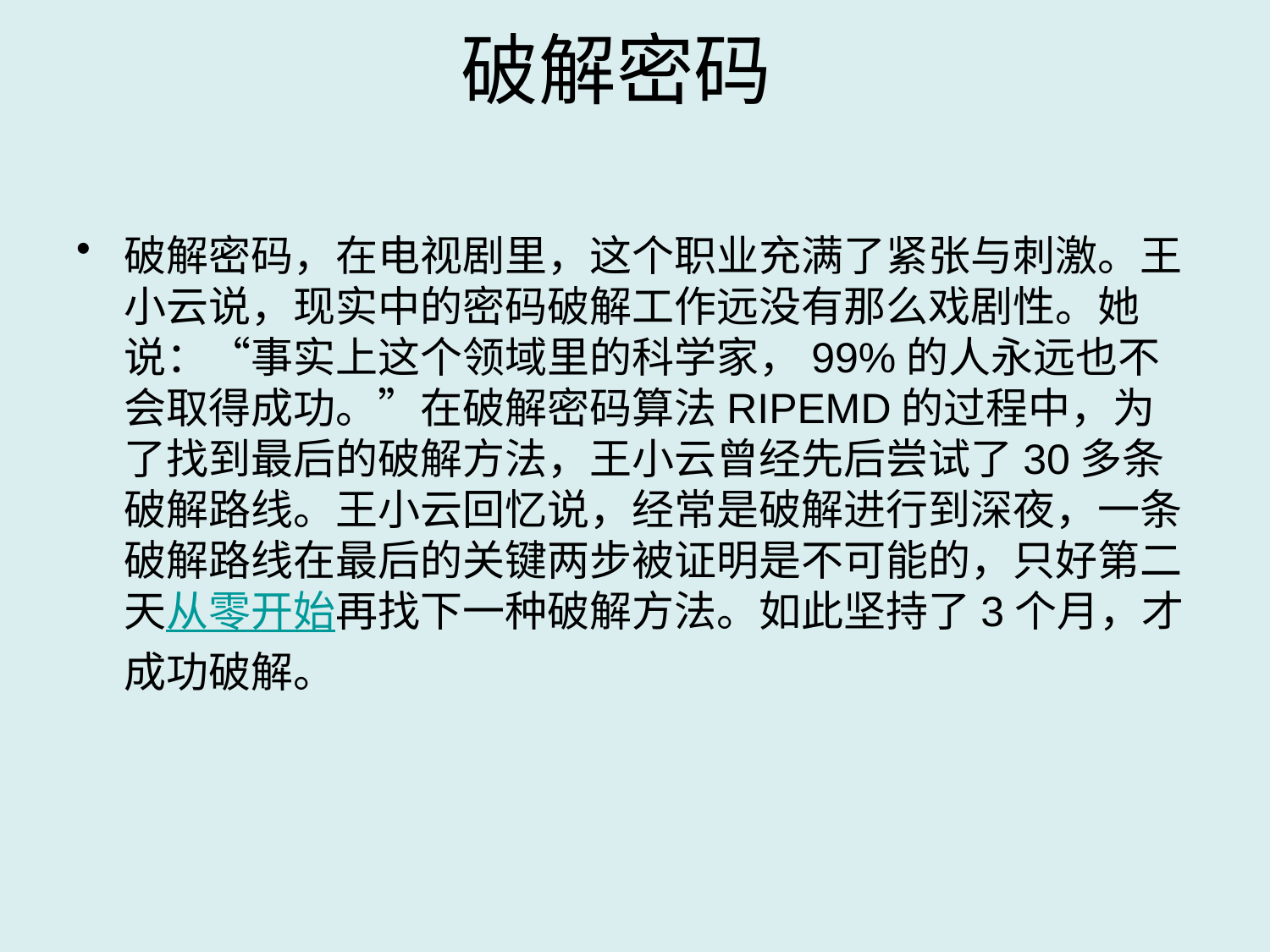

# 破解密码
破解密码，在电视剧里，这个职业充满了紧张与刺激。王小云说，现实中的密码破解工作远没有那么戏剧性。她说：“事实上这个领域里的科学家，99%的人永远也不会取得成功。”在破解密码算法RIPEMD的过程中，为了找到最后的破解方法，王小云曾经先后尝试了30多条破解路线。王小云回忆说，经常是破解进行到深夜，一条破解路线在最后的关键两步被证明是不可能的，只好第二天从零开始再找下一种破解方法。如此坚持了3个月，才成功破解。